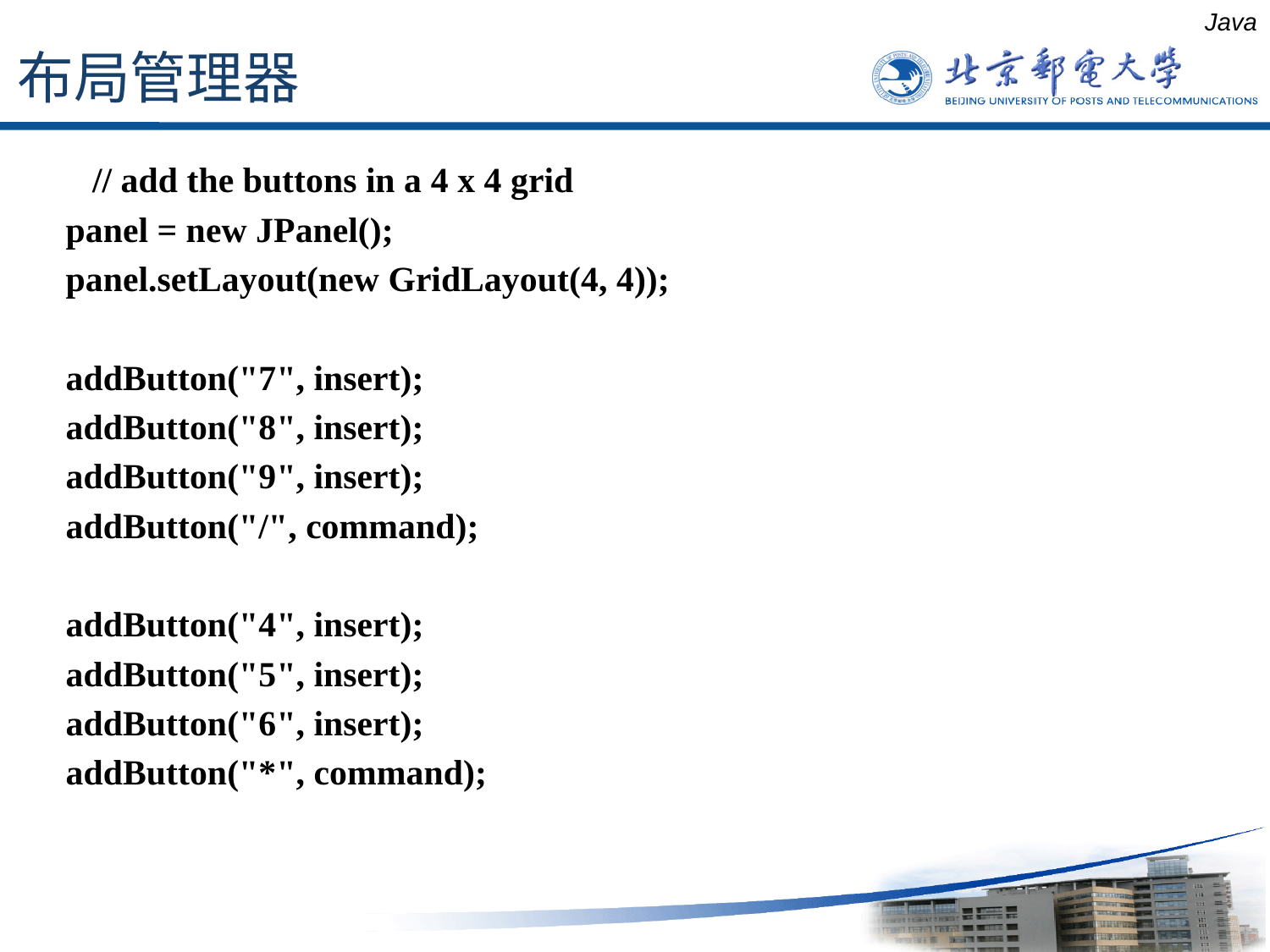

布局管理器
Java
         // add the buttons in a 4 x 4 grid
      panel = new JPanel();
      panel.setLayout(new GridLayout(4, 4));

      addButton("7", insert);
      addButton("8", insert);
      addButton("9", insert);
      addButton("/", command);

      addButton("4", insert);
      addButton("5", insert);
      addButton("6", insert);
      addButton("*", command);